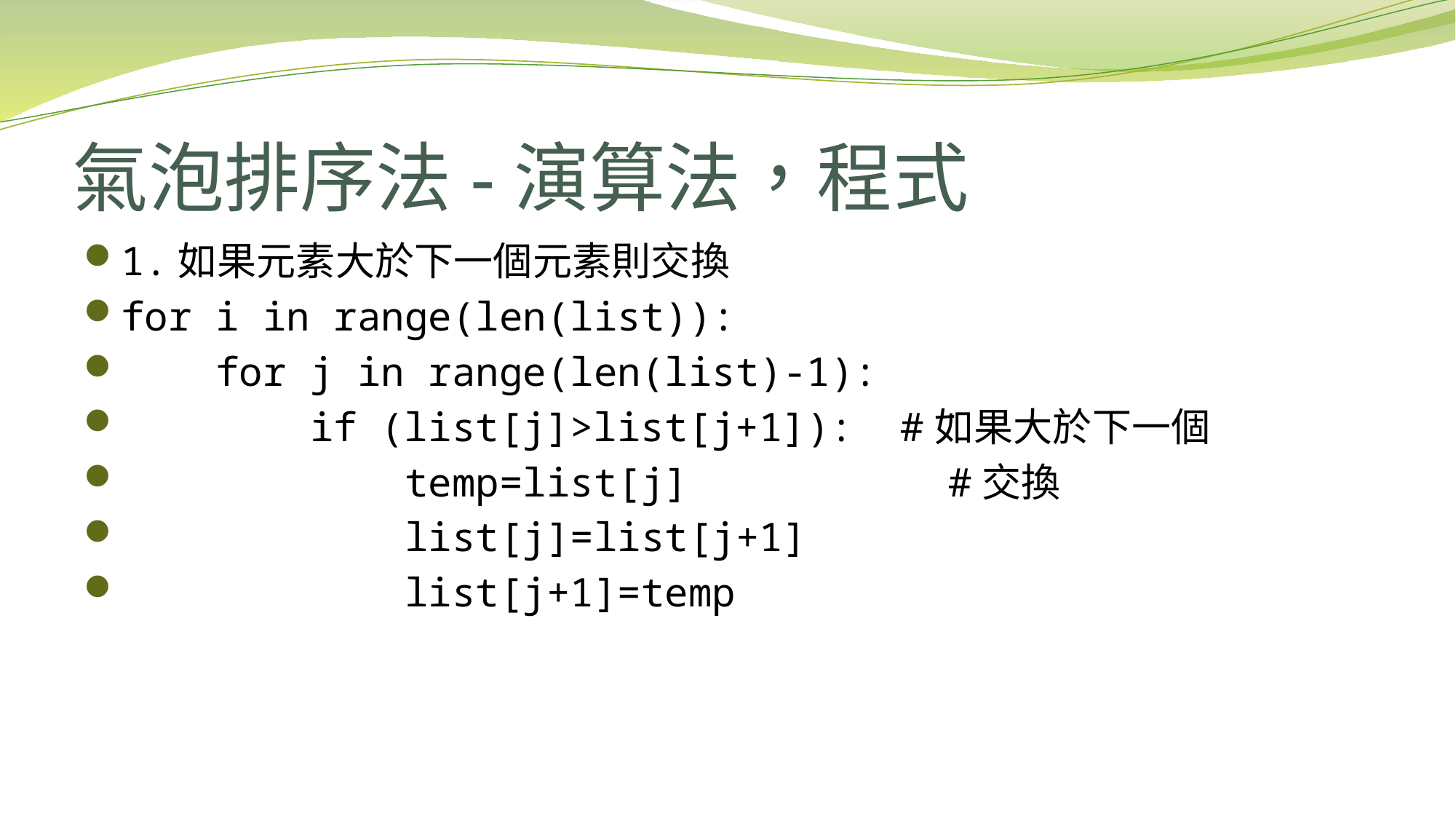

# 氣泡排序法-演算法，程式
1.如果元素大於下一個元素則交換
for i in range(len(list)):
    for j in range(len(list)-1):
        if (list[j]>list[j+1]):  #如果大於下一個
            temp=list[j]           #交換
            list[j]=list[j+1]
            list[j+1]=temp